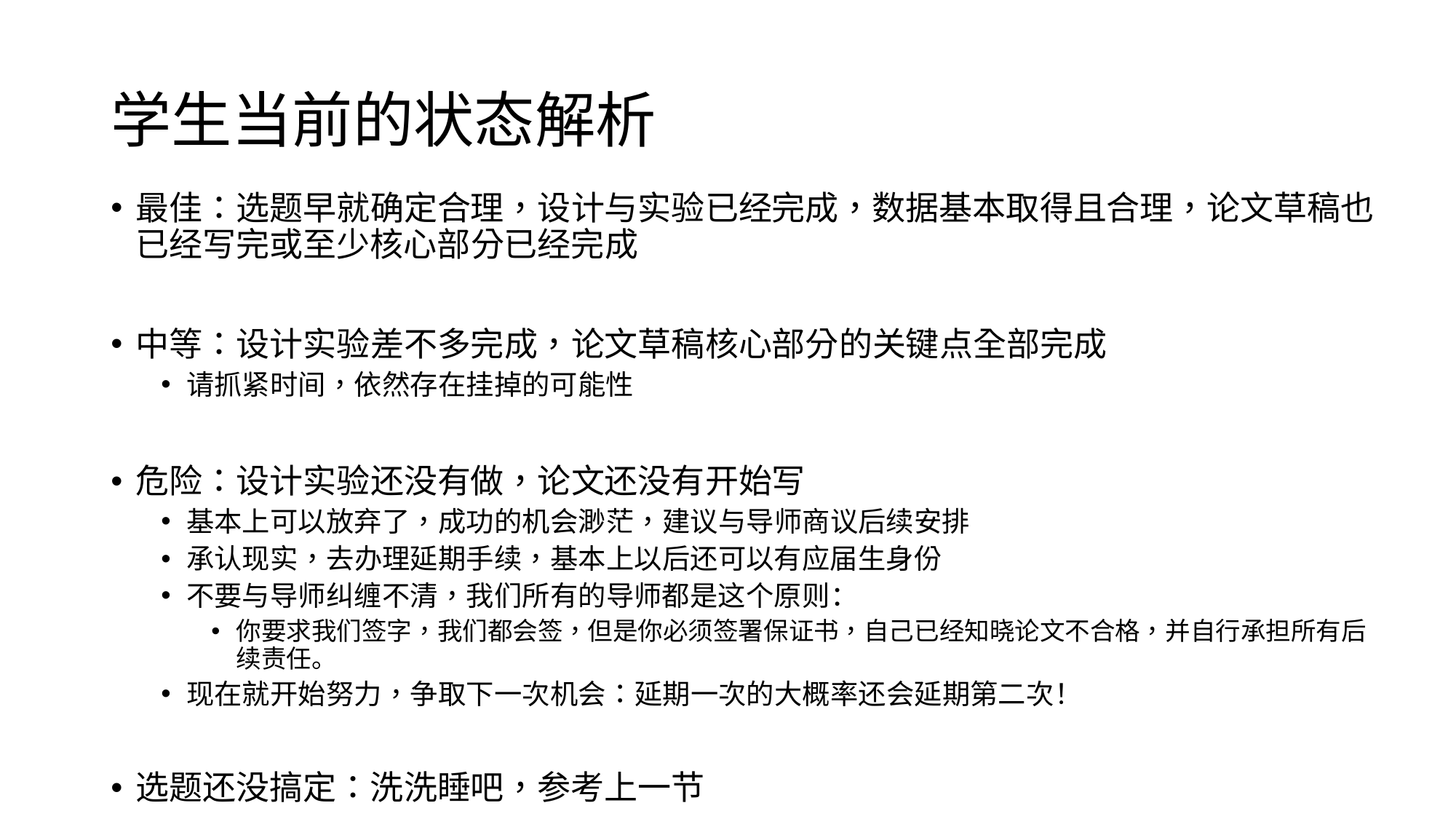

# 学生当前的状态解析
最佳：选题早就确定合理，设计与实验已经完成，数据基本取得且合理，论文草稿也已经写完或至少核心部分已经完成

中等：设计实验差不多完成，论文草稿核心部分的关键点全部完成
请抓紧时间，依然存在挂掉的可能性

危险：设计实验还没有做，论文还没有开始写
基本上可以放弃了，成功的机会渺茫，建议与导师商议后续安排
承认现实，去办理延期手续，基本上以后还可以有应届生身份
不要与导师纠缠不清，我们所有的导师都是这个原则：
你要求我们签字，我们都会签，但是你必须签署保证书，自己已经知晓论文不合格，并自行承担所有后续责任。
现在就开始努力，争取下一次机会：延期一次的大概率还会延期第二次！

选题还没搞定：洗洗睡吧，参考上一节